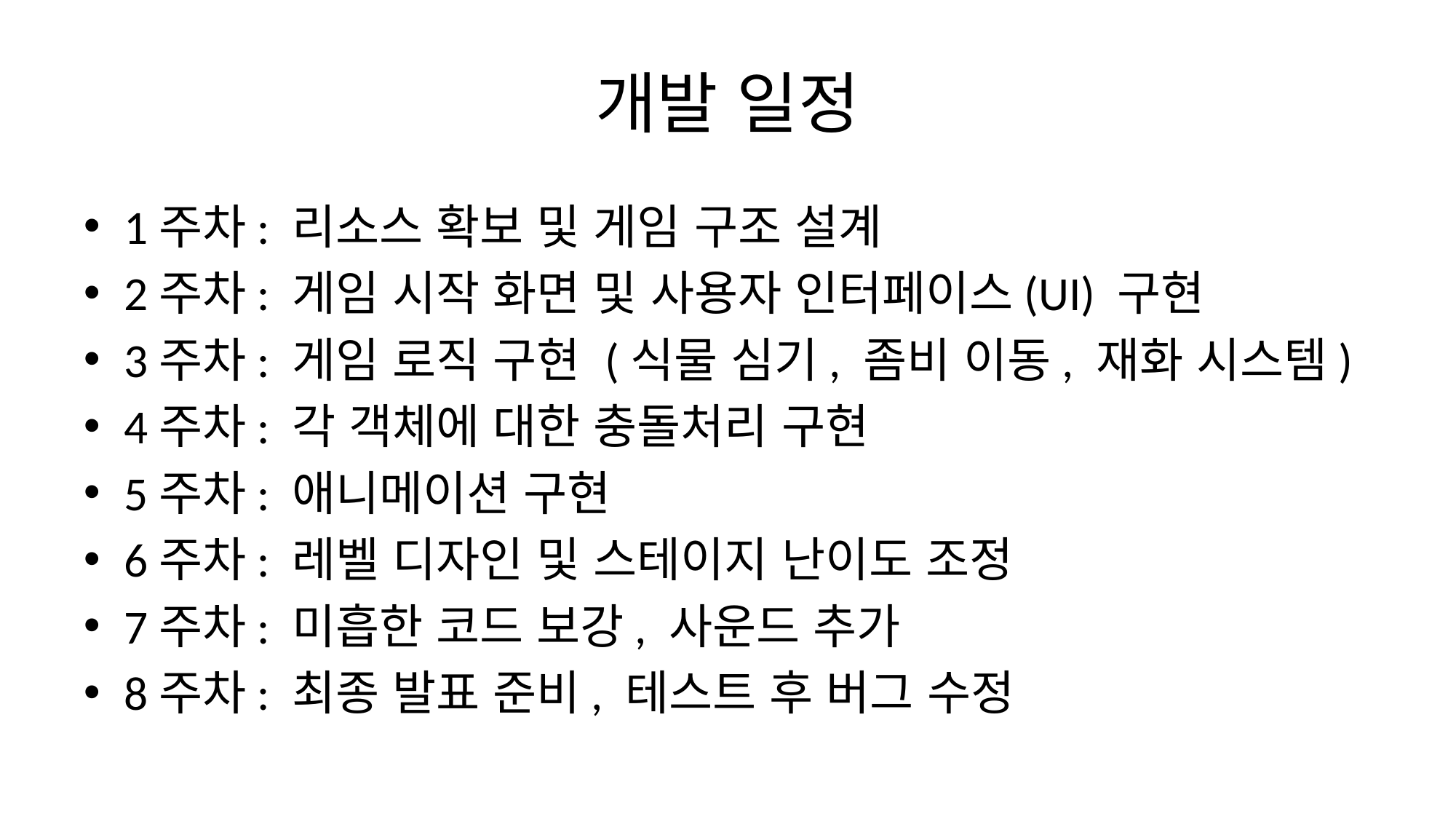

# 개발 일정
1주차: 리소스 확보 및 게임 구조 설계
2주차: 게임 시작 화면 및 사용자 인터페이스(UI) 구현
3주차: 게임 로직 구현 (식물 심기, 좀비 이동, 재화 시스템)
4주차: 각 객체에 대한 충돌처리 구현
5주차: 애니메이션 구현
6주차: 레벨 디자인 및 스테이지 난이도 조정
7주차: 미흡한 코드 보강, 사운드 추가
8주차: 최종 발표 준비, 테스트 후 버그 수정